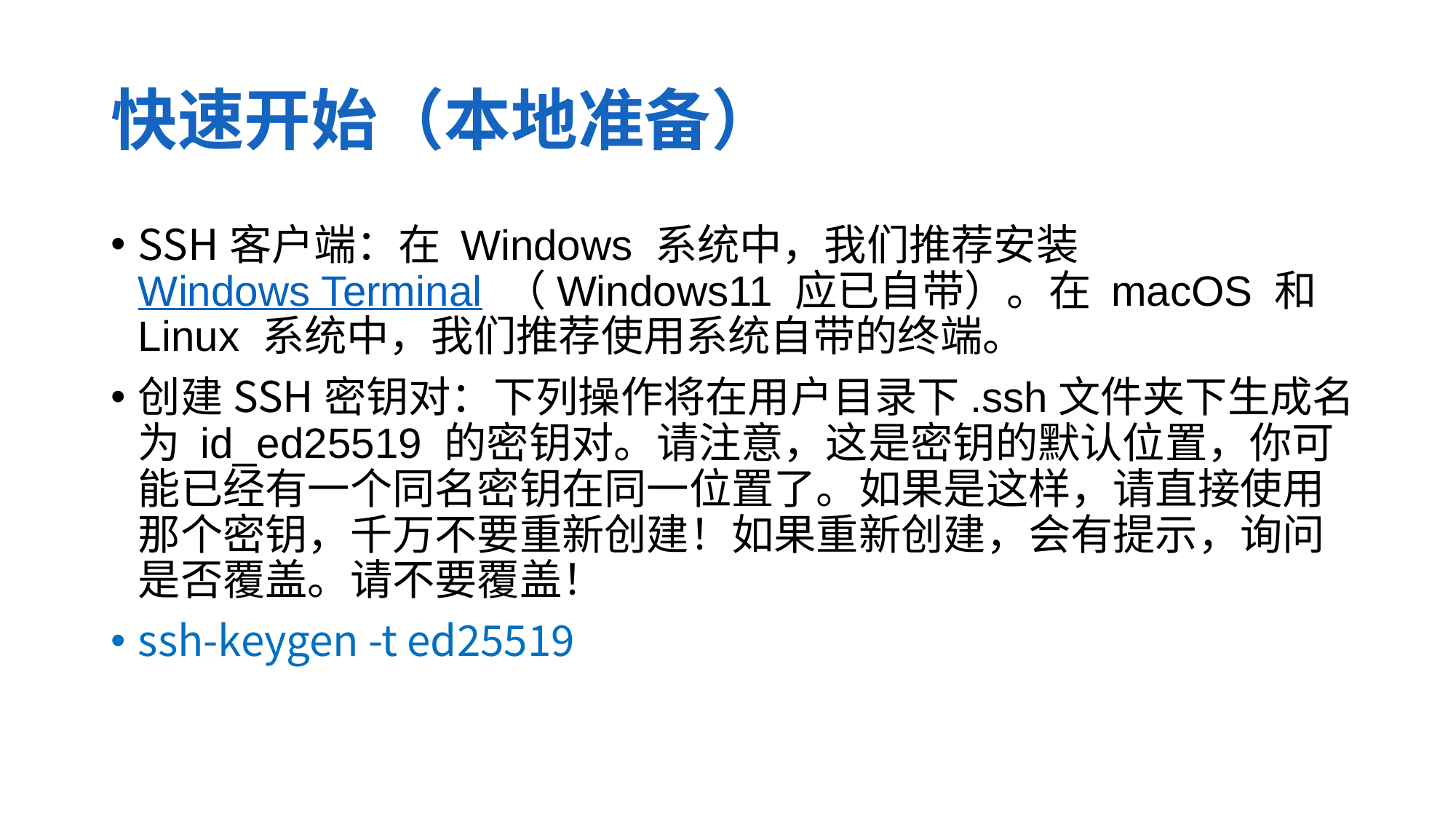

# 快速开始（本地准备）
SSH客户端：在 Windows 系统中，我们推荐安装 Windows Terminal （Windows11 应已自带）。在 macOS 和 Linux 系统中，我们推荐使用系统自带的终端。
创建SSH密钥对：下列操作将在用户目录下.ssh文件夹下生成名为 id_ed25519 的密钥对。请注意，这是密钥的默认位置，你可能已经有一个同名密钥在同一位置了。如果是这样，请直接使用那个密钥，千万不要重新创建！如果重新创建，会有提示，询问是否覆盖。请不要覆盖！
ssh-keygen -t ed25519